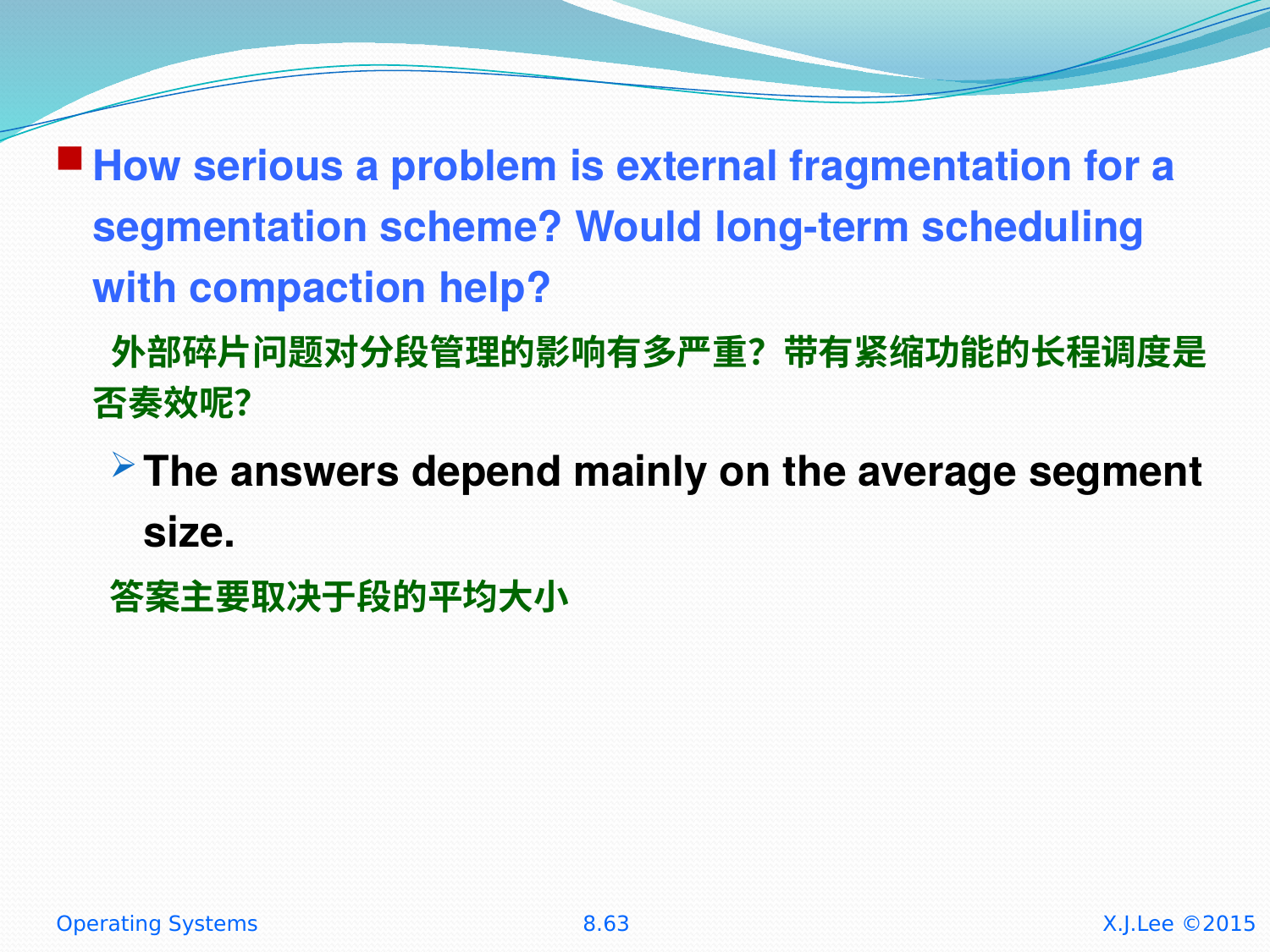

How serious a problem is external fragmentation for a segmentation scheme? Would long-term scheduling with compaction help?
      外部碎片问题对分段管理的影响有多严重？带有紧缩功能的长程调度是否奏效呢？
The answers depend mainly on the average segment size.
答案主要取决于段的平均大小
Operating Systems
8.63
X.J.Lee ©2015